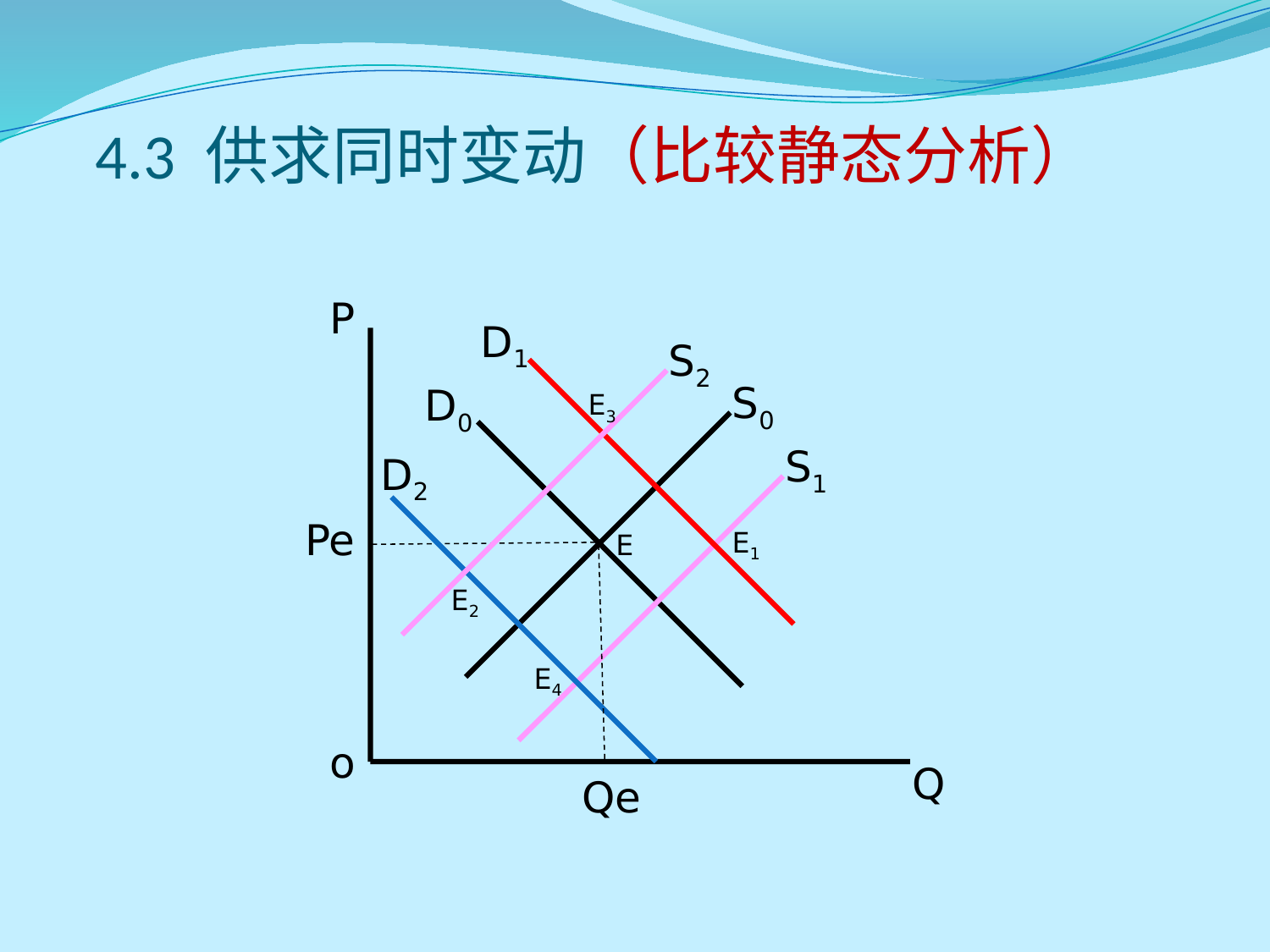

# 4.3 供求同时变动（比较静态分析）

P
D1

S2

S0
D0
E3

S1
D2

Pe
E1
E

E2
E4
o
Q

Qe

34